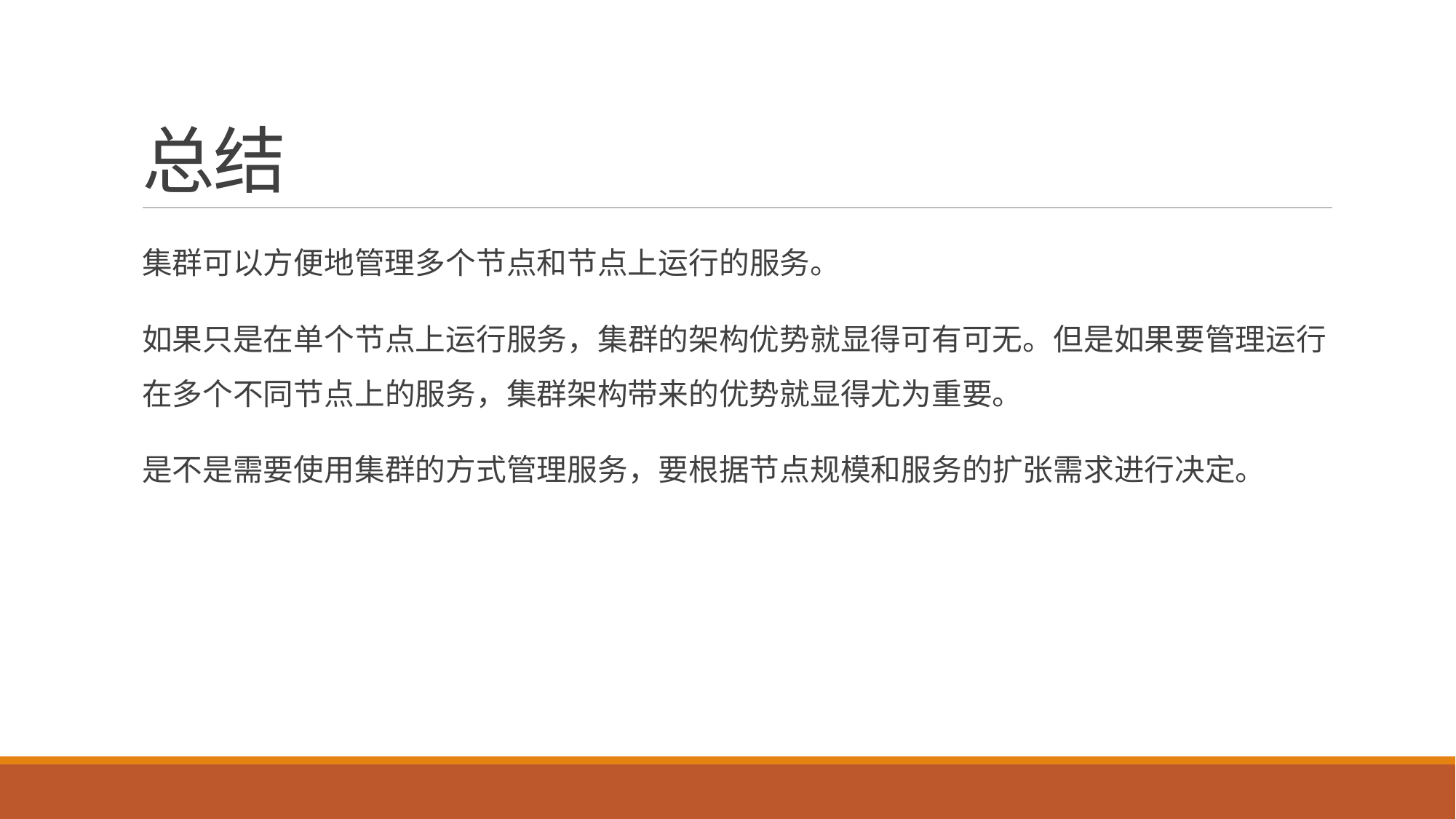

# 总结
集群可以方便地管理多个节点和节点上运行的服务。
如果只是在单个节点上运行服务，集群的架构优势就显得可有可无。但是如果要管理运行在多个不同节点上的服务，集群架构带来的优势就显得尤为重要。
是不是需要使用集群的方式管理服务，要根据节点规模和服务的扩张需求进行决定。